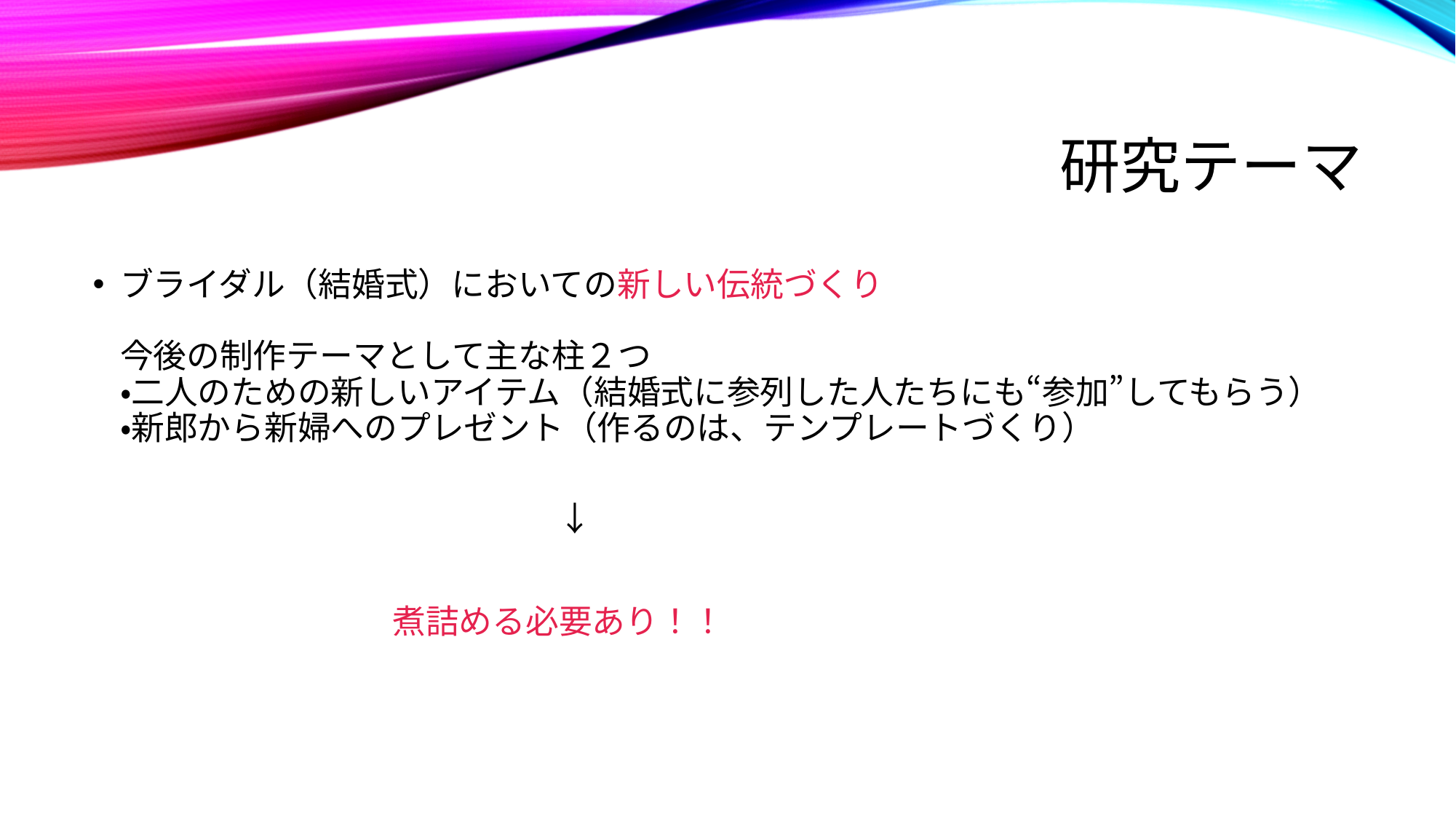

# 研究テーマ
ブライダル（結婚式）においての新しい伝統づくり
今後の制作テーマとして主な柱２つ
・二人のための新しいアイテム（結婚式に参列した人たちにも“参加”してもらう）
・新郎から新婦へのプレゼント（作るのは、テンプレートづくり）
　　　　　　　　　　　　　　↓

　　　　　　　　　煮詰める必要あり！！